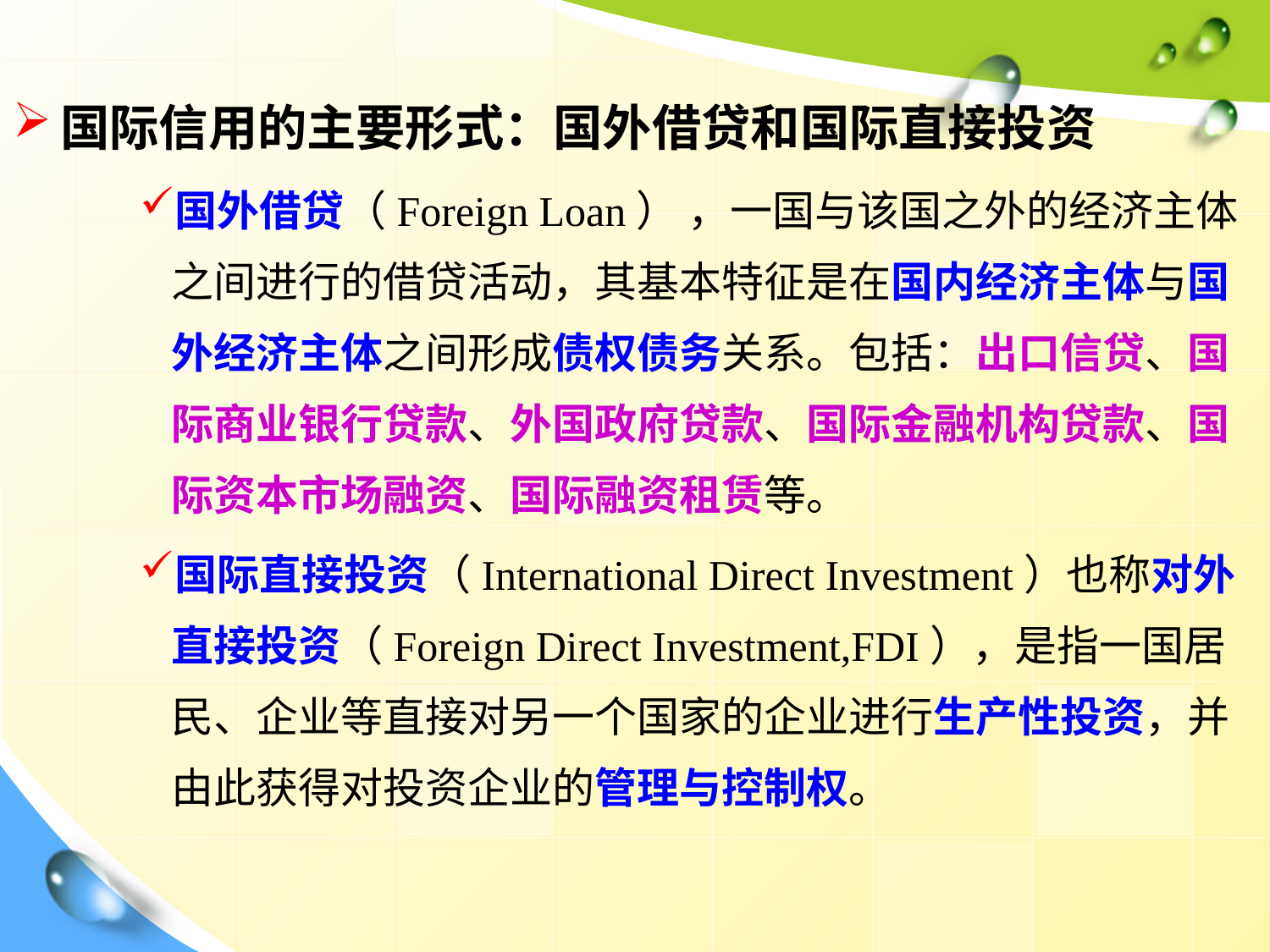

国际信用的主要形式：国外借贷和国际直接投资
国外借贷（Foreign Loan） ，一国与该国之外的经济主体之间进行的借贷活动，其基本特征是在国内经济主体与国外经济主体之间形成债权债务关系。包括：出口信贷、国际商业银行贷款、外国政府贷款、国际金融机构贷款、国际资本市场融资、国际融资租赁等。
国际直接投资（International Direct Investment）也称对外直接投资（Foreign Direct Investment,FDI），是指一国居民、企业等直接对另一个国家的企业进行生产性投资，并由此获得对投资企业的管理与控制权。